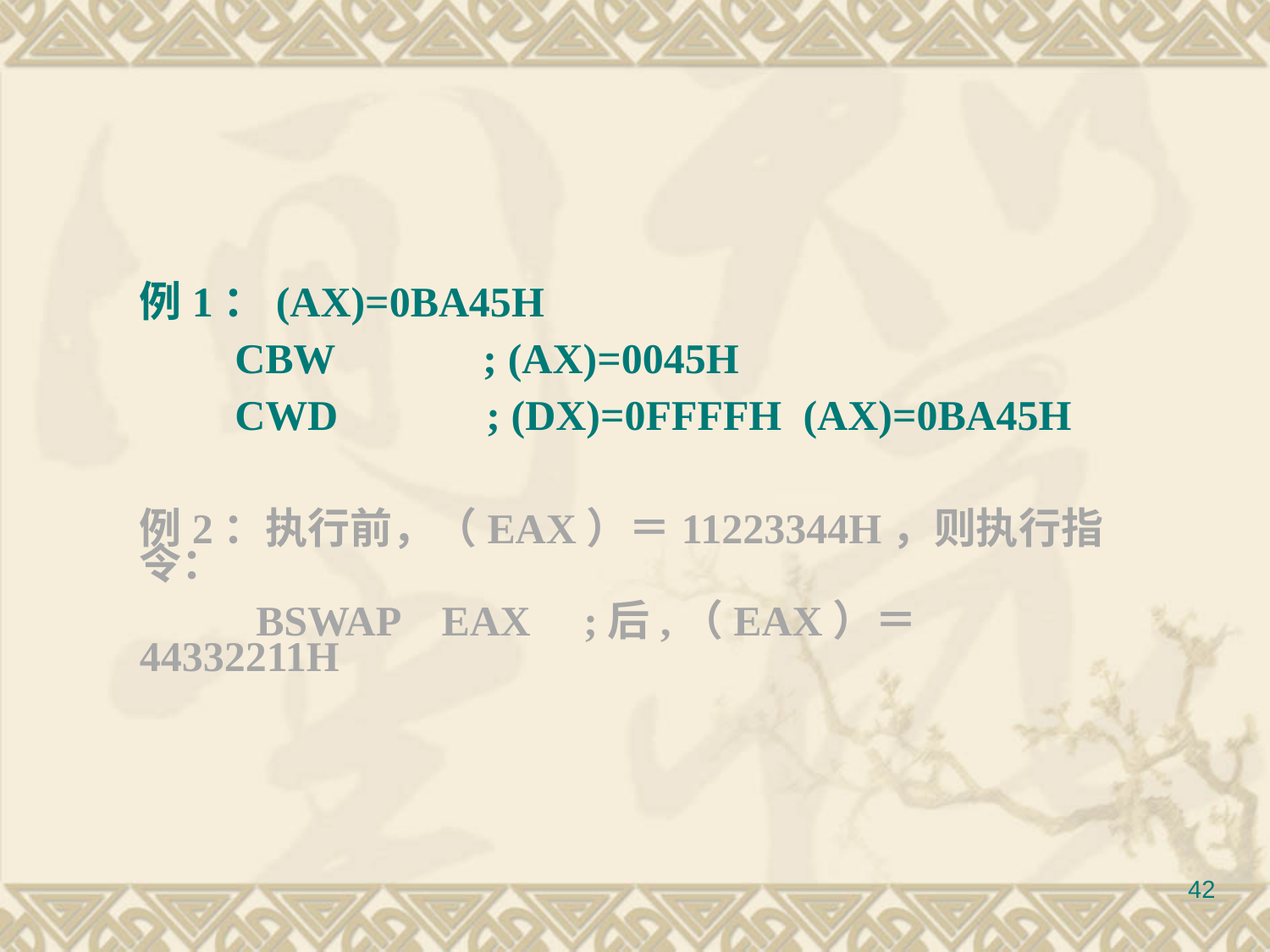

例1：(AX)=0BA45H
         CBW              ; (AX)=0045H
         CWD              ; (DX)=0FFFFH  (AX)=0BA45H

例2：执行前，（EAX）＝11223344H，则执行指令：
           BSWAP    EAX     ;后,（EAX）＝44332211H
42